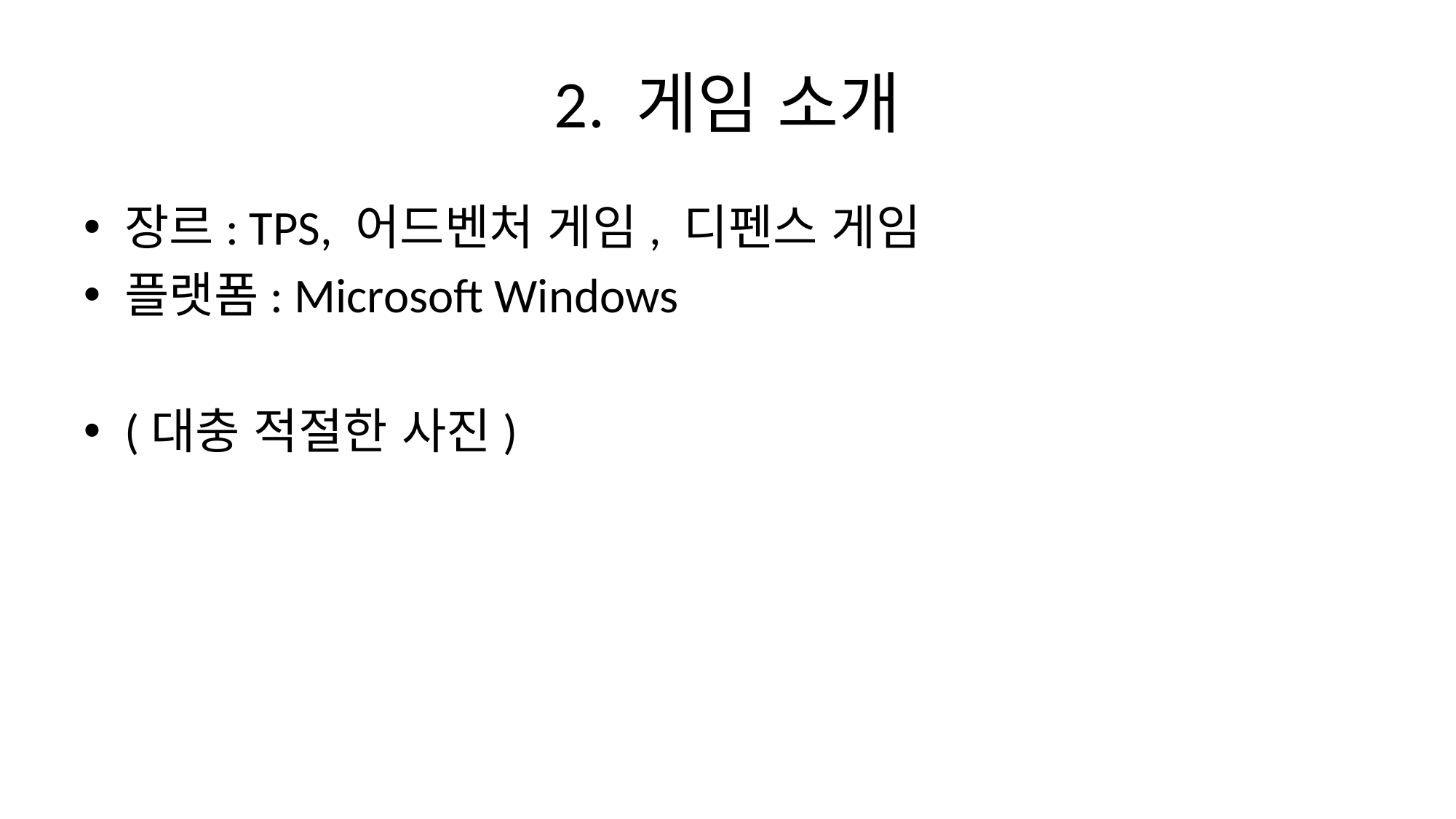

# 2. 게임 소개
장르: TPS, 어드벤처 게임, 디펜스 게임
플랫폼: Microsoft Windows

(대충 적절한 사진)